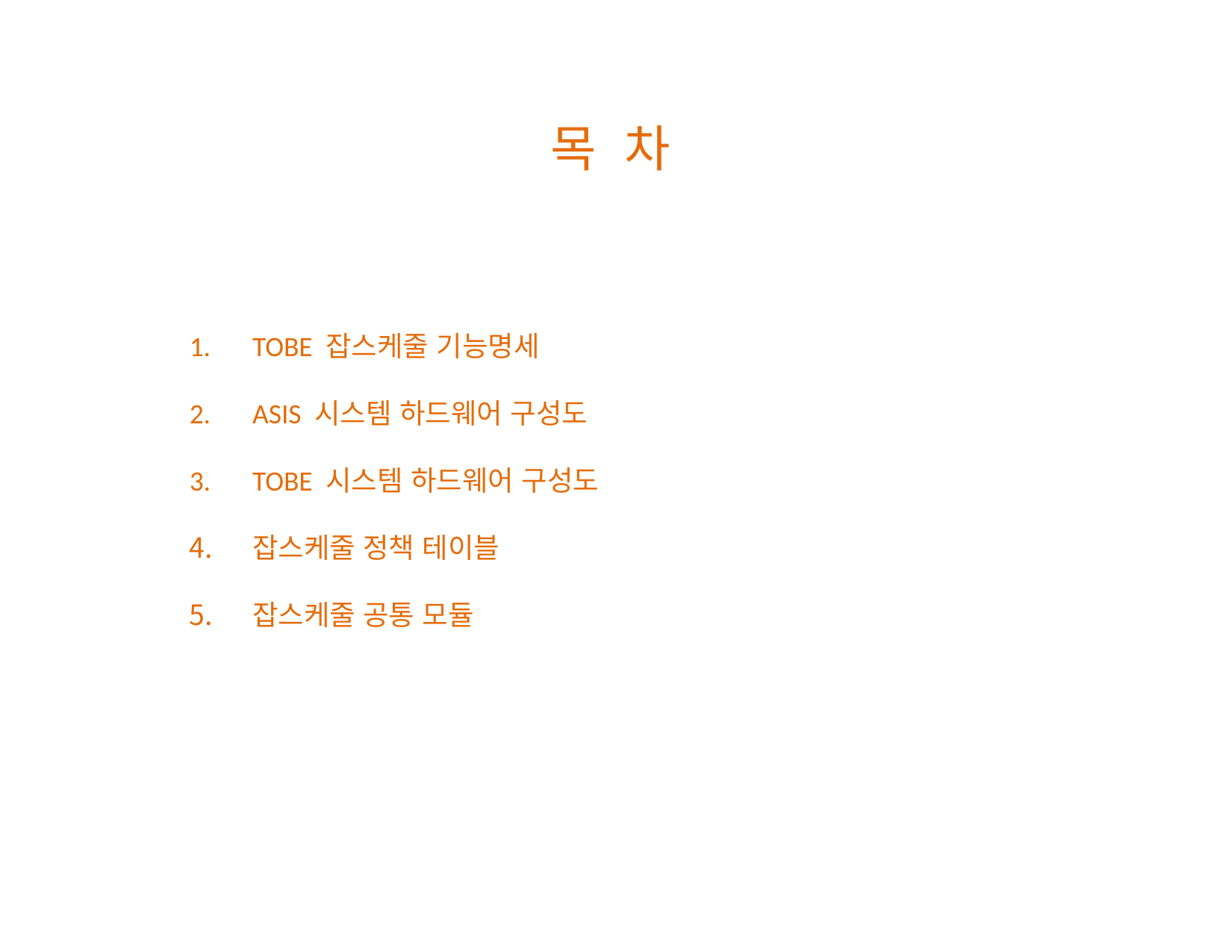

목  차
TOBE 잡스케줄 기능명세
ASIS 시스템 하드웨어 구성도
TOBE 시스템 하드웨어 구성도
잡스케줄 정책 테이블
잡스케줄 공통 모듈